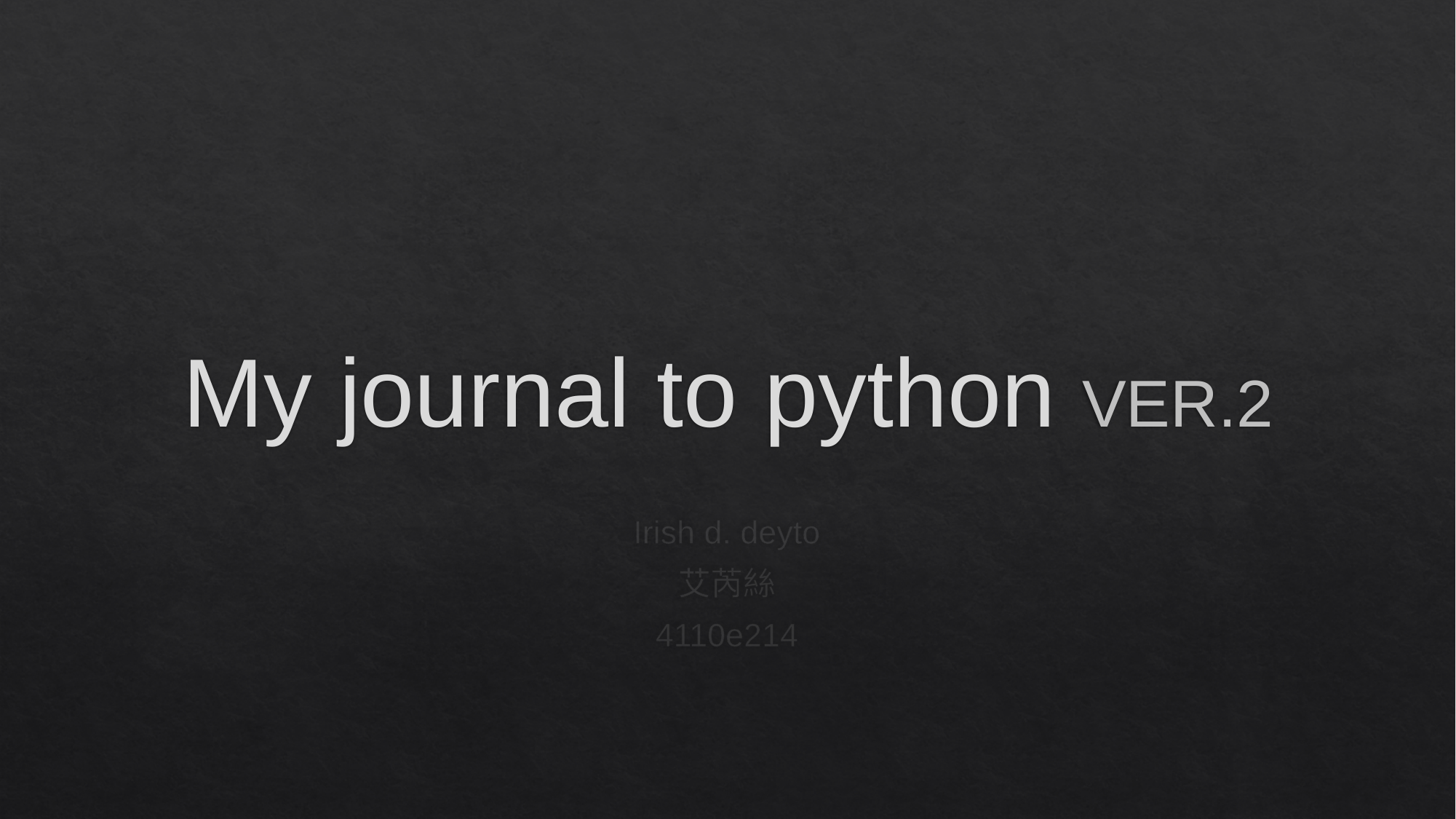

# My journal to python VER.2
Irish d. deyto
艾芮絲
4110e214